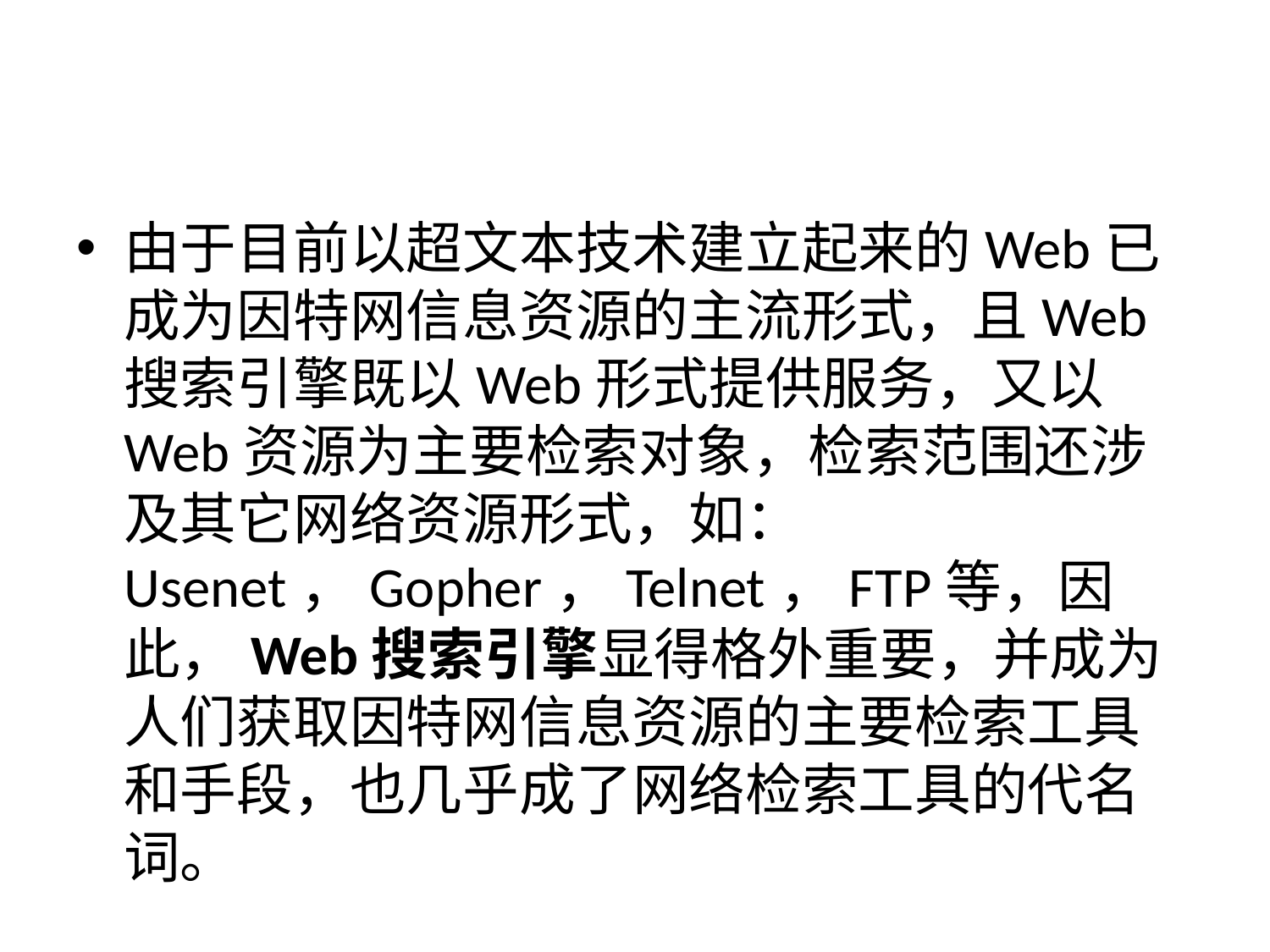

由于目前以超文本技术建立起来的Web已成为因特网信息资源的主流形式，且Web搜索引擎既以Web形式提供服务，又以Web资源为主要检索对象，检索范围还涉及其它网络资源形式，如：Usenet，Gopher，Telnet，FTP等，因此，Web搜索引擎显得格外重要，并成为人们获取因特网信息资源的主要检索工具和手段，也几乎成了网络检索工具的代名词。